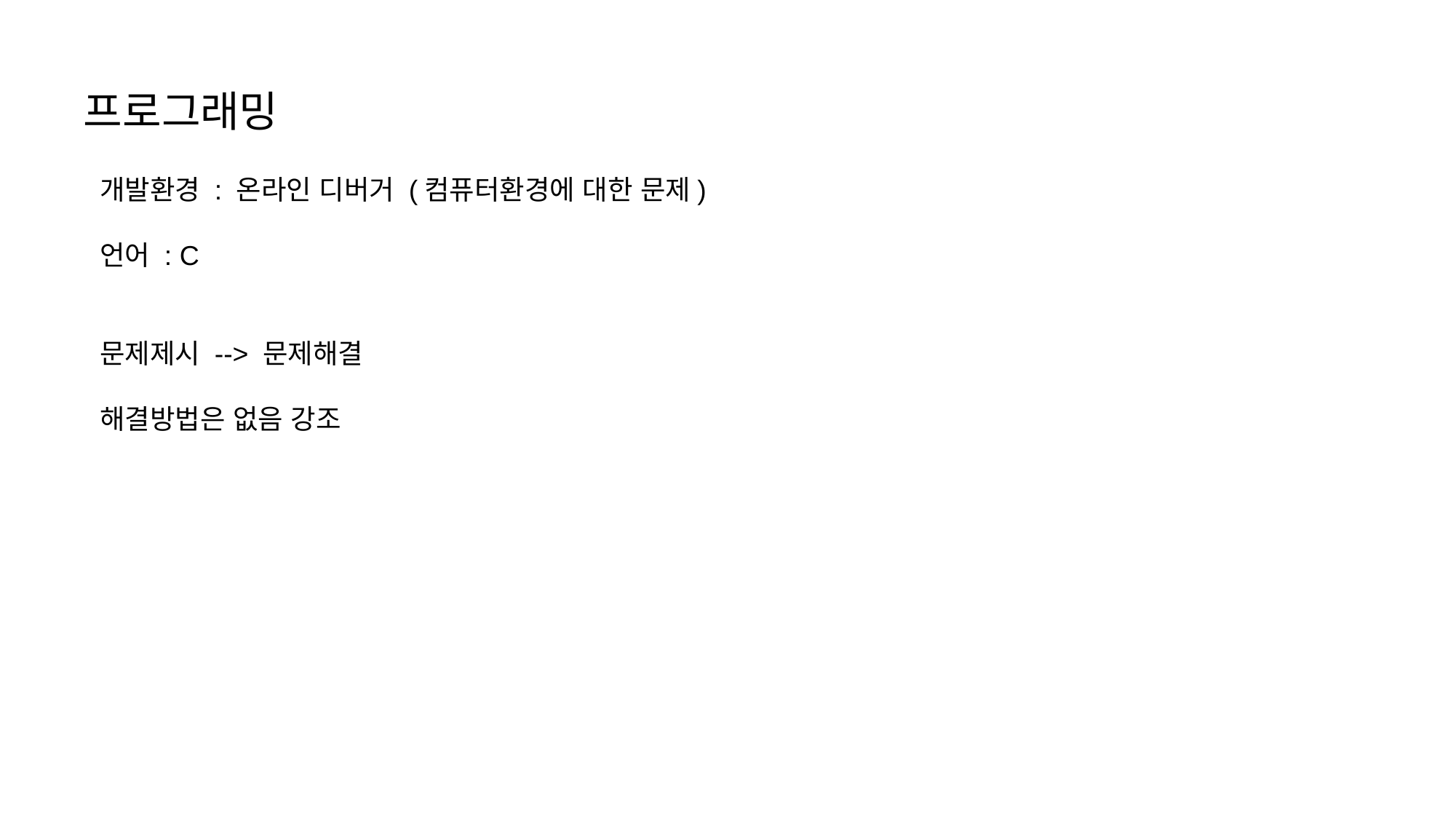

프로그래밍
개발환경 : 온라인 디버거 (컴퓨터환경에 대한 문제)

언어 : C

문제제시 --> 문제해결

해결방법은 없음 강조